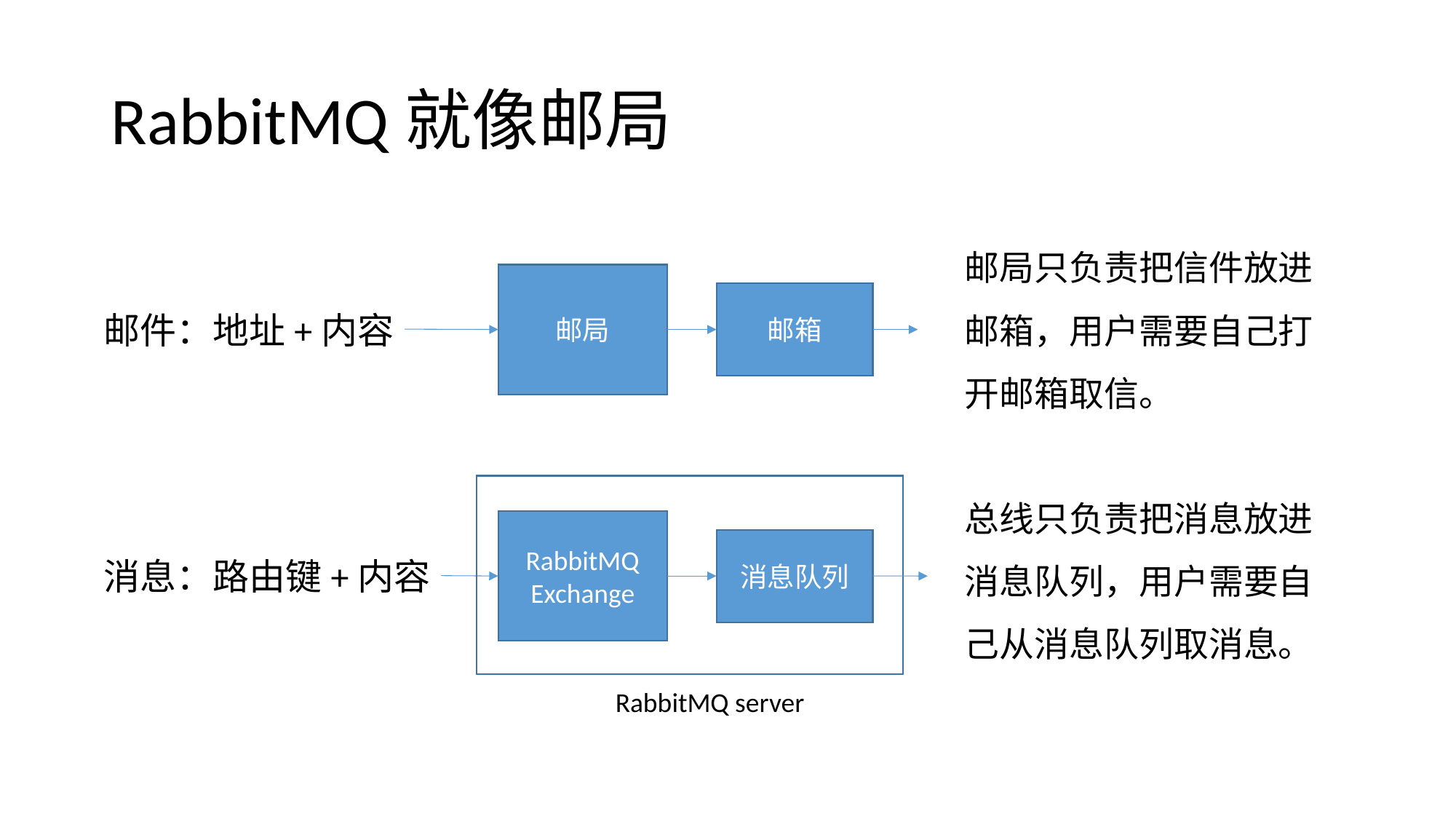

# RabbitMQ就像邮局
邮局只负责把信件放进邮箱，用户需要自己打开邮箱取信。

总线只负责把消息放进消息队列，用户需要自己从消息队列取消息。
邮局
邮箱
邮件：地址+内容

RabbitMQ
Exchange
消息队列
消息：路由键+内容
RabbitMQ server